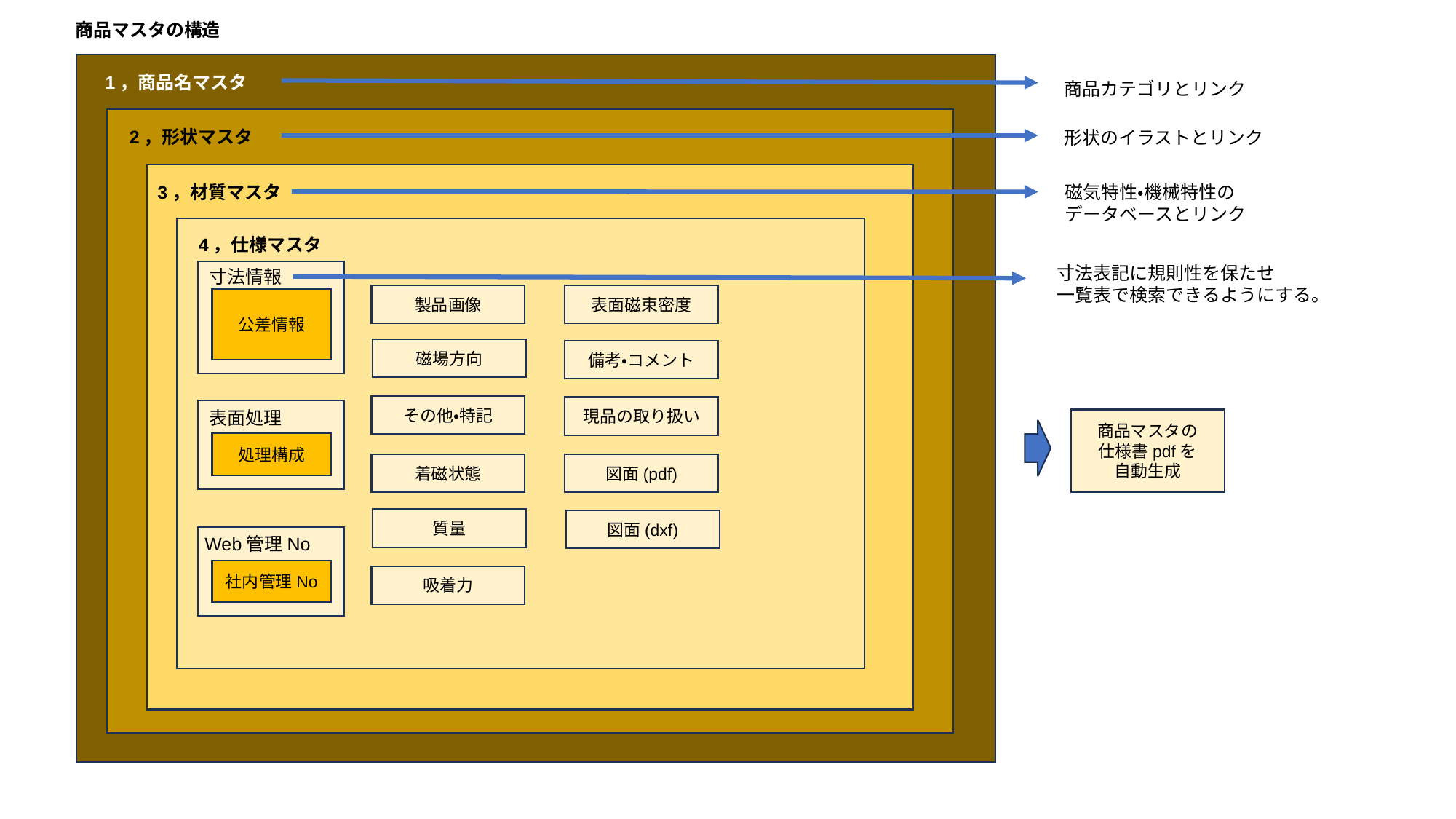

商品マスタの構造

1，商品名マスタ
商品カテゴリとリンク

2，形状マスタ
形状のイラストとリンク

3，材質マスタ
磁気特性・機械特性の
データベースとリンク

4，仕様マスタ
寸法表記に規則性を保たせ
一覧表で検索できるようにする。
寸法情報

製品画像
表面磁束密度
公差情報
磁場方向
備考・コメント
その他・特記
現品の取り扱い

表面処理
商品マスタの
仕様書pdfを
自動生成

処理構成
着磁状態
図面(pdf)
質量
図面(dxf)

Web管理No
社内管理No
吸着力